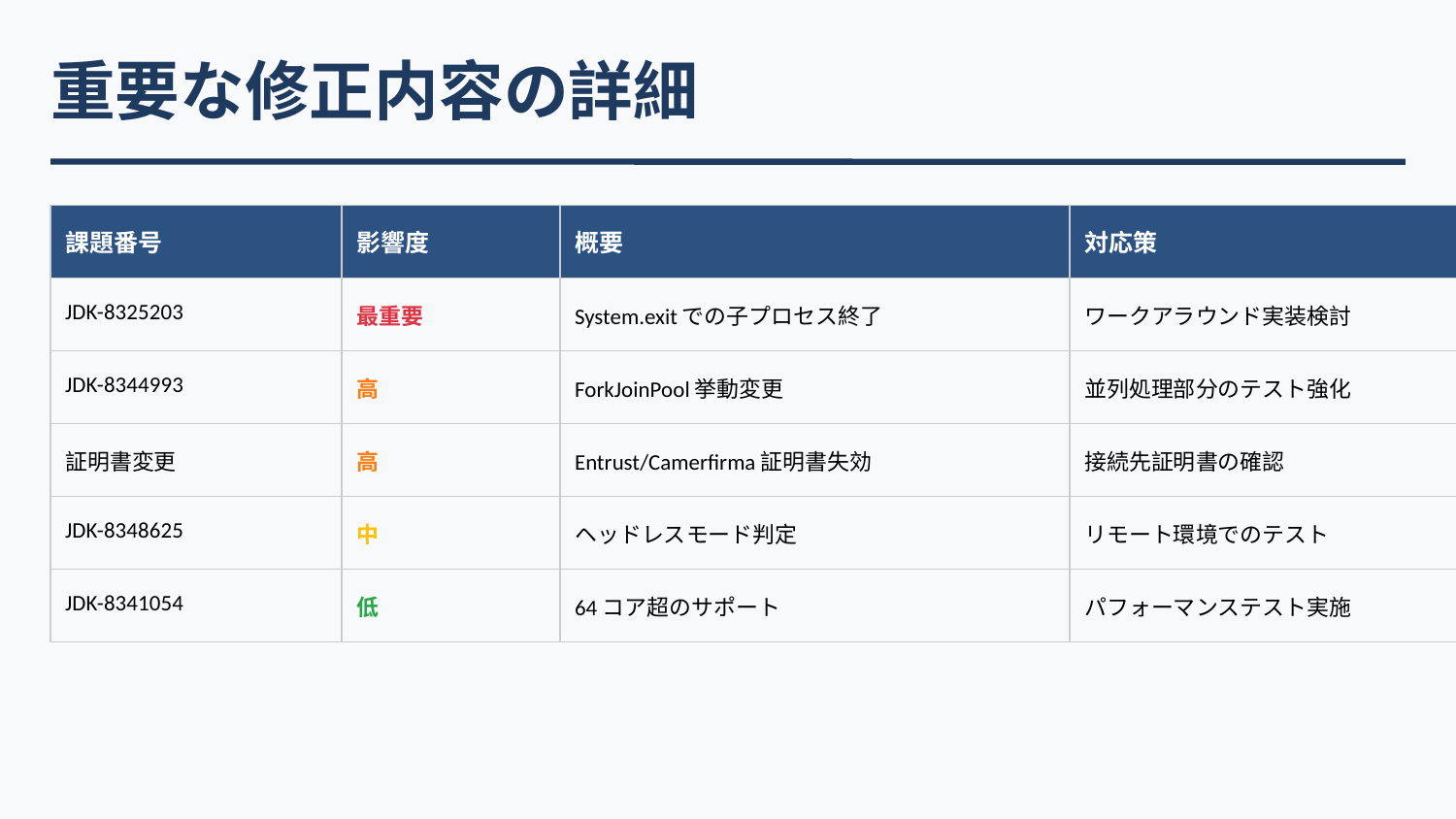

重要な修正内容の詳細

| 課題番号 | 影響度 | 概要 | 対応策 |
| --- | --- | --- | --- |
| JDK-8325203 | 最重要 | System.exitでの子プロセス終了 | ワークアラウンド実装検討 |
| JDK-8344993 | 高 | ForkJoinPool挙動変更 | 並列処理部分のテスト強化 |
| 証明書変更 | 高 | Entrust/Camerfirma証明書失効 | 接続先証明書の確認 |
| JDK-8348625 | 中 | ヘッドレスモード判定 | リモート環境でのテスト |
| JDK-8341054 | 低 | 64コア超のサポート | パフォーマンステスト実施 |